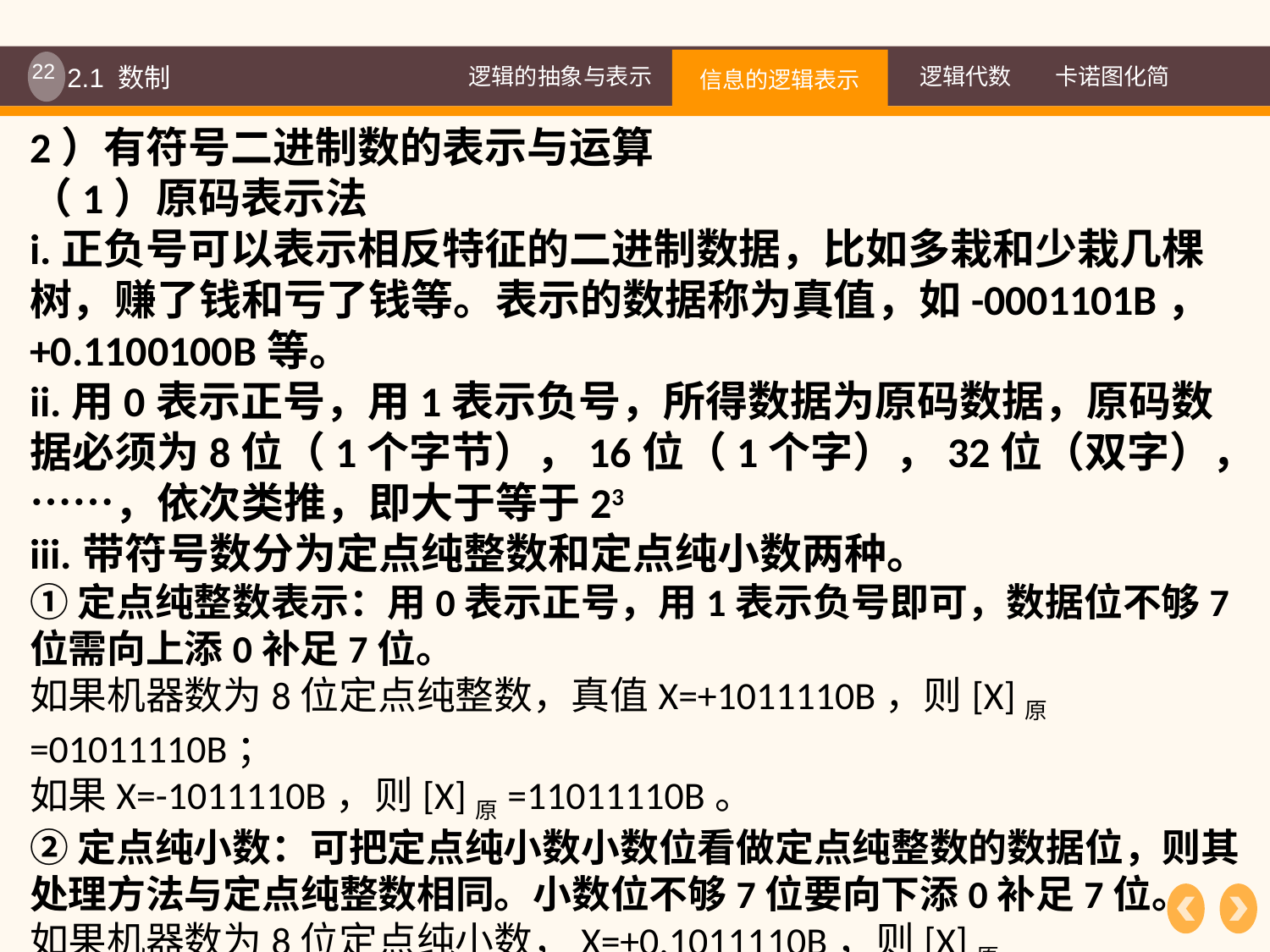

2.1 数制
2）有符号二进制数的表示与运算
（1）原码表示法
i.正负号可以表示相反特征的二进制数据，比如多栽和少栽几棵树，赚了钱和亏了钱等。表示的数据称为真值，如-0001101B，+0.1100100B等。
ii.用0表示正号，用1表示负号，所得数据为原码数据，原码数据必须为8位（1个字节），16位（1个字），32位（双字），……，依次类推，即大于等于23
iii.带符号数分为定点纯整数和定点纯小数两种。
①定点纯整数表示：用0表示正号，用1表示负号即可，数据位不够7位需向上添0补足7位。
如果机器数为8位定点纯整数，真值X=+1011110B，则[X]原=01011110B；
如果X=-1011110B，则[X]原=11011110B。
②定点纯小数：可把定点纯小数小数位看做定点纯整数的数据位，则其处理方法与定点纯整数相同。小数位不够7位要向下添0补足7位。
如果机器数为8位定点纯小数，X=+0.1011110B，则[X]原=0.1011110B；
如果X=-0.1011110B，则[X]原=1.1011110B。